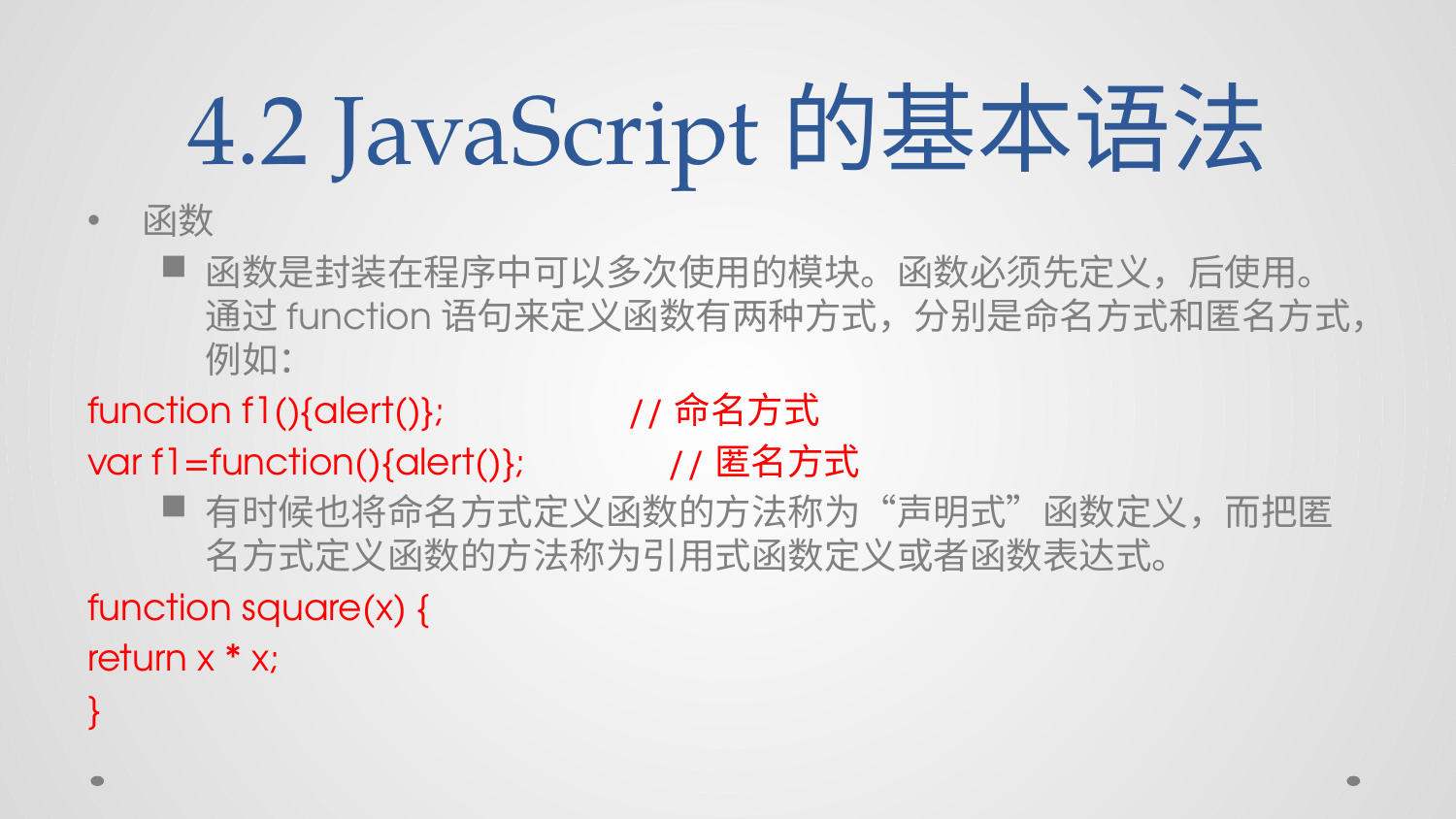

# 4.2 JavaScript的基本语法
函数
函数是封装在程序中可以多次使用的模块。函数必须先定义，后使用。通过function语句来定义函数有两种方式，分别是命名方式和匿名方式，例如：
function f1(){alert()};                  //命名方式
var f1=function(){alert()};              //匿名方式
有时候也将命名方式定义函数的方法称为“声明式”函数定义，而把匿名方式定义函数的方法称为引用式函数定义或者函数表达式。
function square(x) {
return x * x;
}